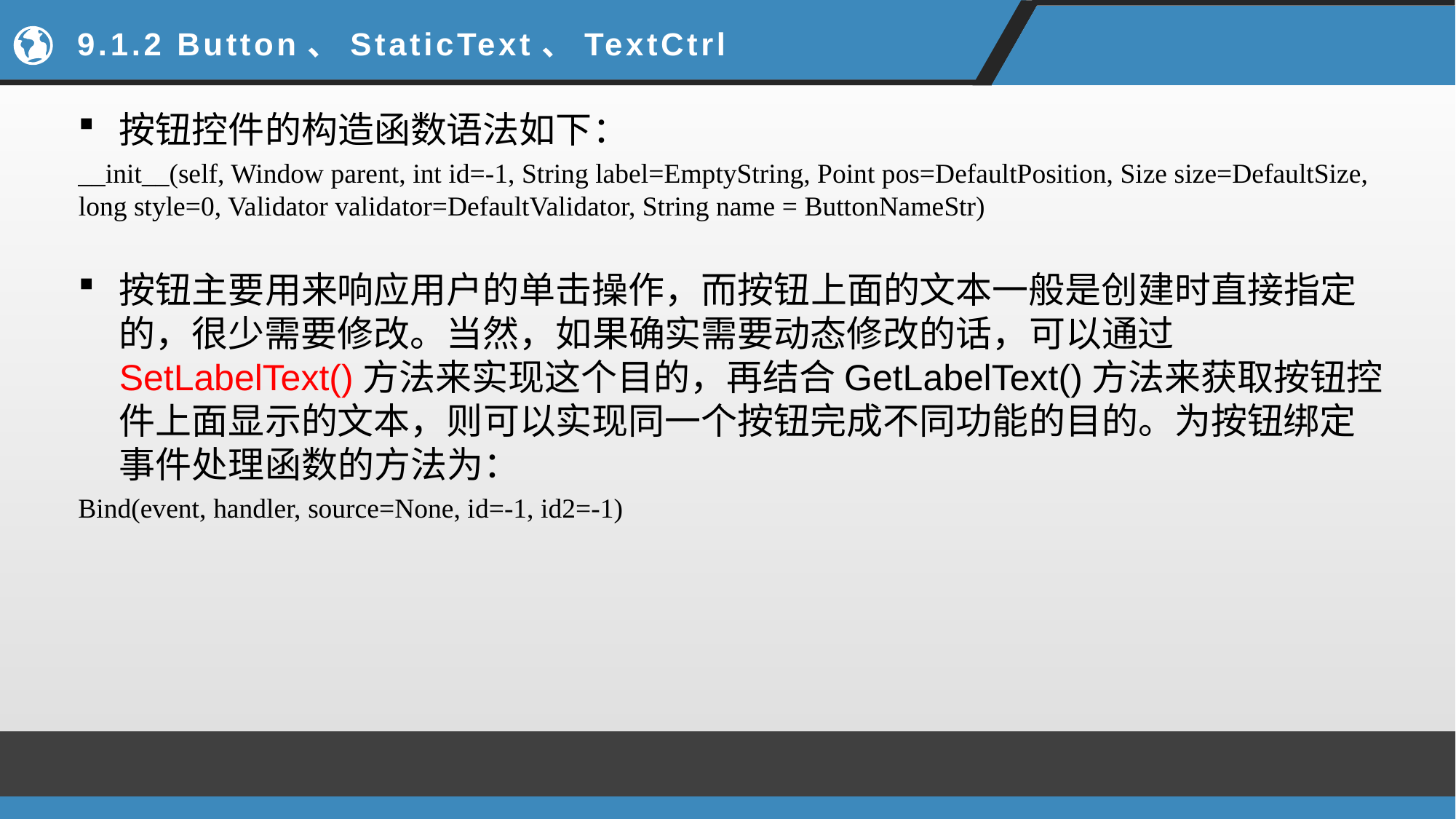

# 9.1.2 Button、StaticText、TextCtrl

按钮控件的构造函数语法如下：
__init__(self, Window parent, int id=-1, String label=EmptyString, Point pos=DefaultPosition, Size size=DefaultSize, long style=0, Validator validator=DefaultValidator, String name = ButtonNameStr)

按钮主要用来响应用户的单击操作，而按钮上面的文本一般是创建时直接指定的，很少需要修改。当然，如果确实需要动态修改的话，可以通过SetLabelText()方法来实现这个目的，再结合GetLabelText()方法来获取按钮控件上面显示的文本，则可以实现同一个按钮完成不同功能的目的。为按钮绑定事件处理函数的方法为：
Bind(event, handler, source=None, id=-1, id2=-1)